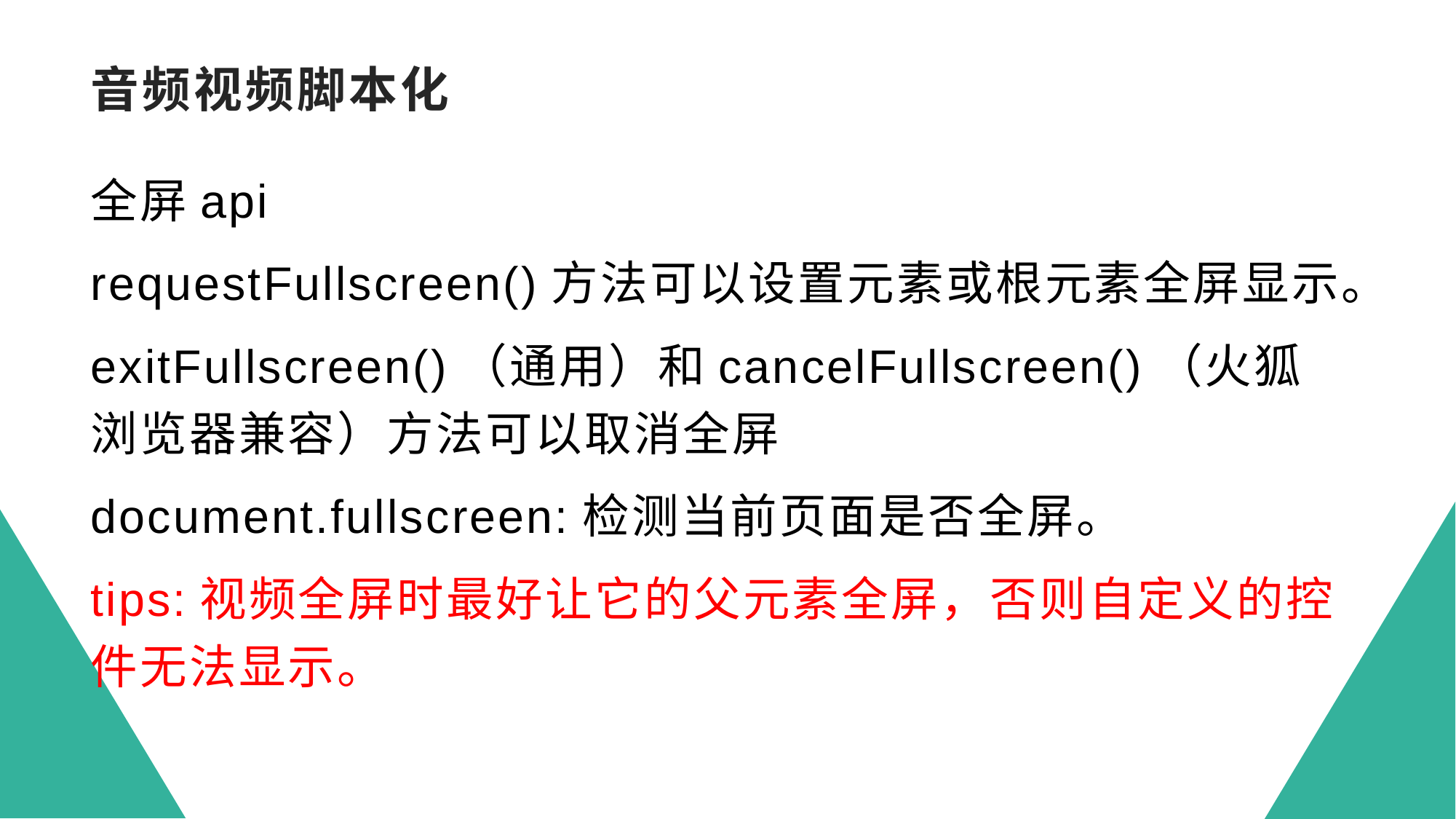

# 音频视频脚本化
全屏api
requestFullscreen()方法可以设置元素或根元素全屏显示。
exitFullscreen()（通用）和cancelFullscreen()（火狐浏览器兼容）方法可以取消全屏
document.fullscreen:检测当前页面是否全屏。
tips:视频全屏时最好让它的父元素全屏，否则自定义的控件无法显示。